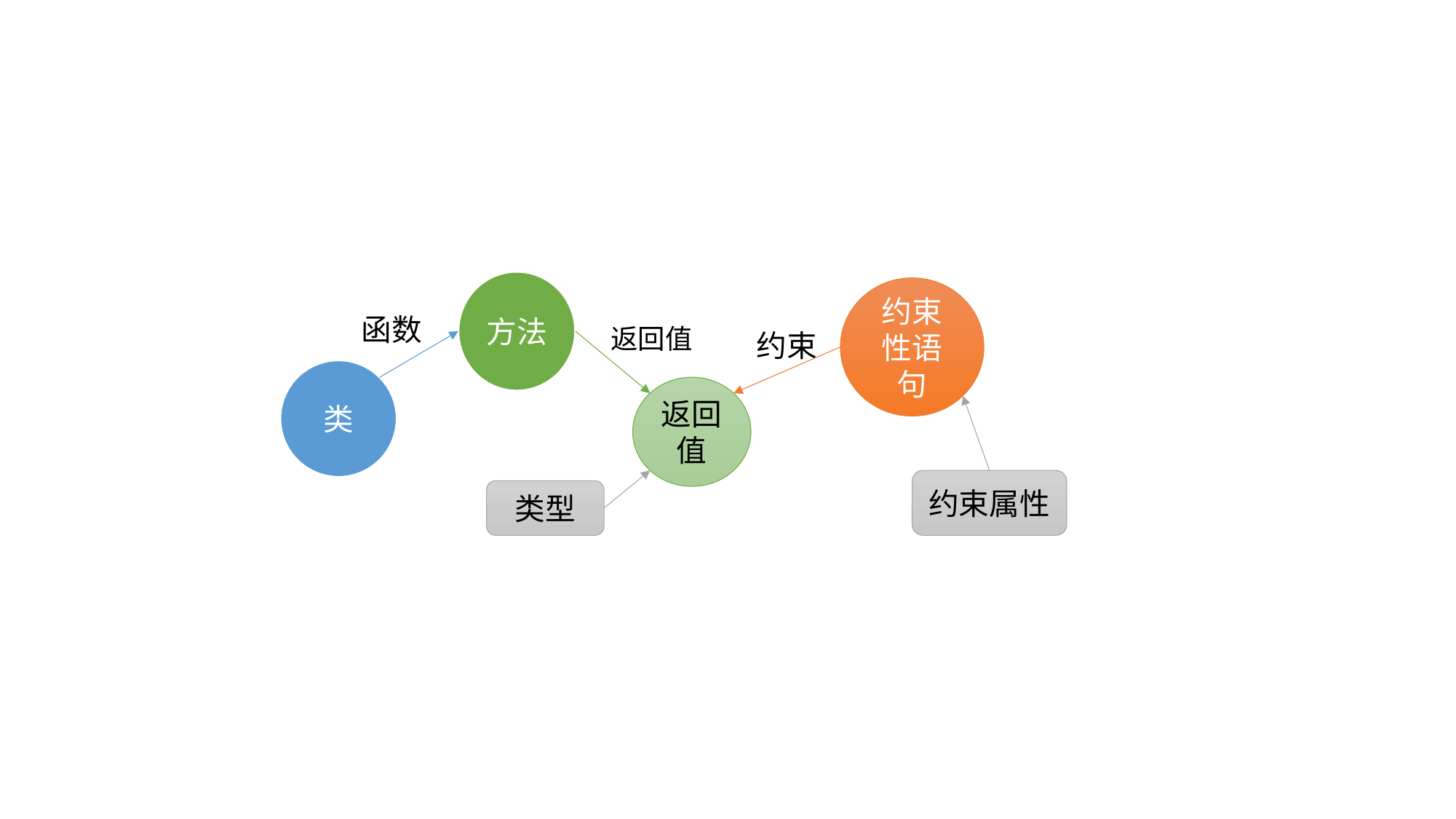

方法
约束性语句
函数
返回值
约束
类
返回值
约束属性
类型